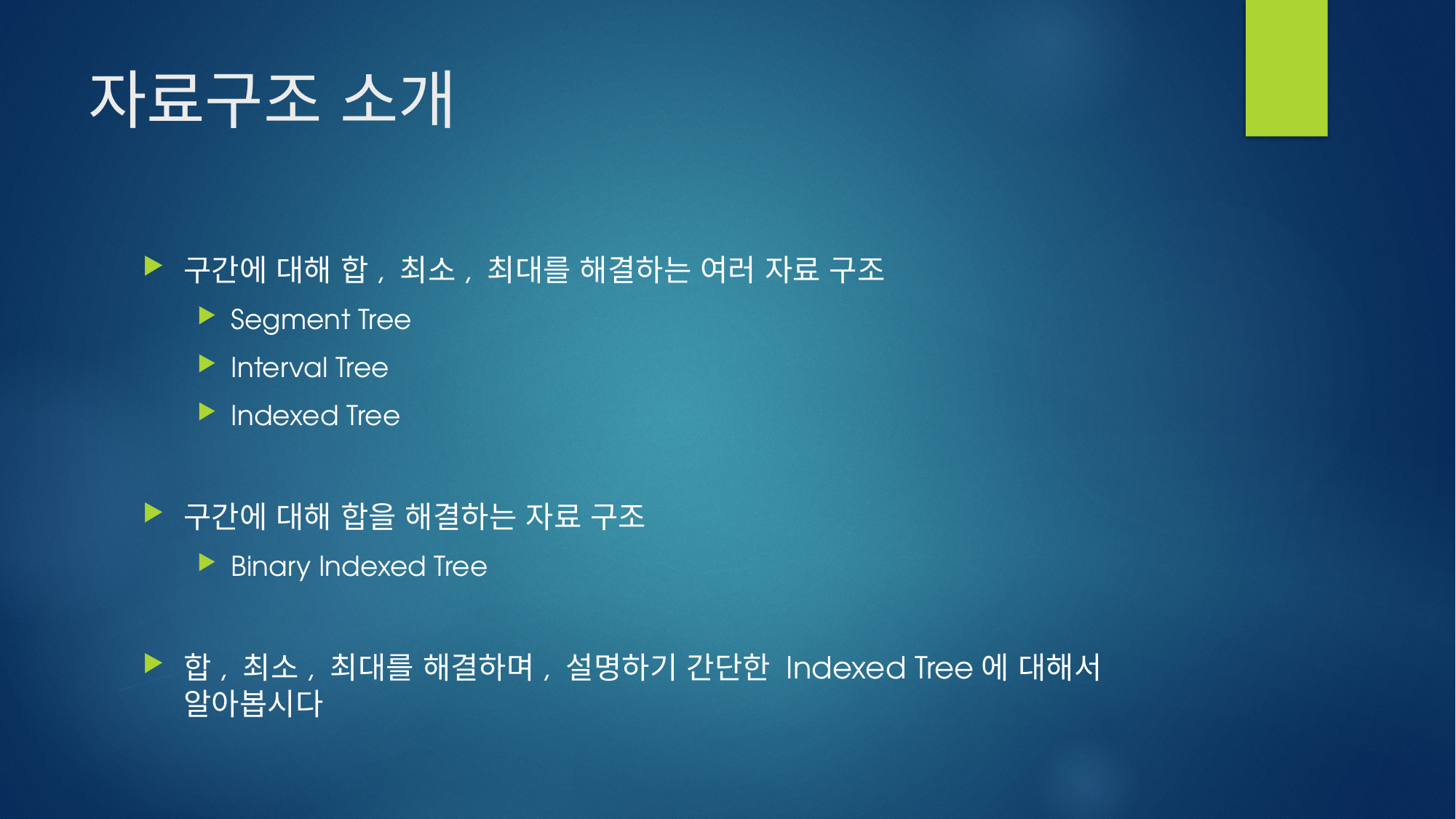

# 자료구조 소개
구간에 대해 합, 최소, 최대를 해결하는 여러 자료 구조
Segment Tree
Interval Tree
Indexed Tree

구간에 대해 합을 해결하는 자료 구조
Binary Indexed Tree

합, 최소, 최대를 해결하며, 설명하기 간단한 Indexed Tree에 대해서 알아봅시다